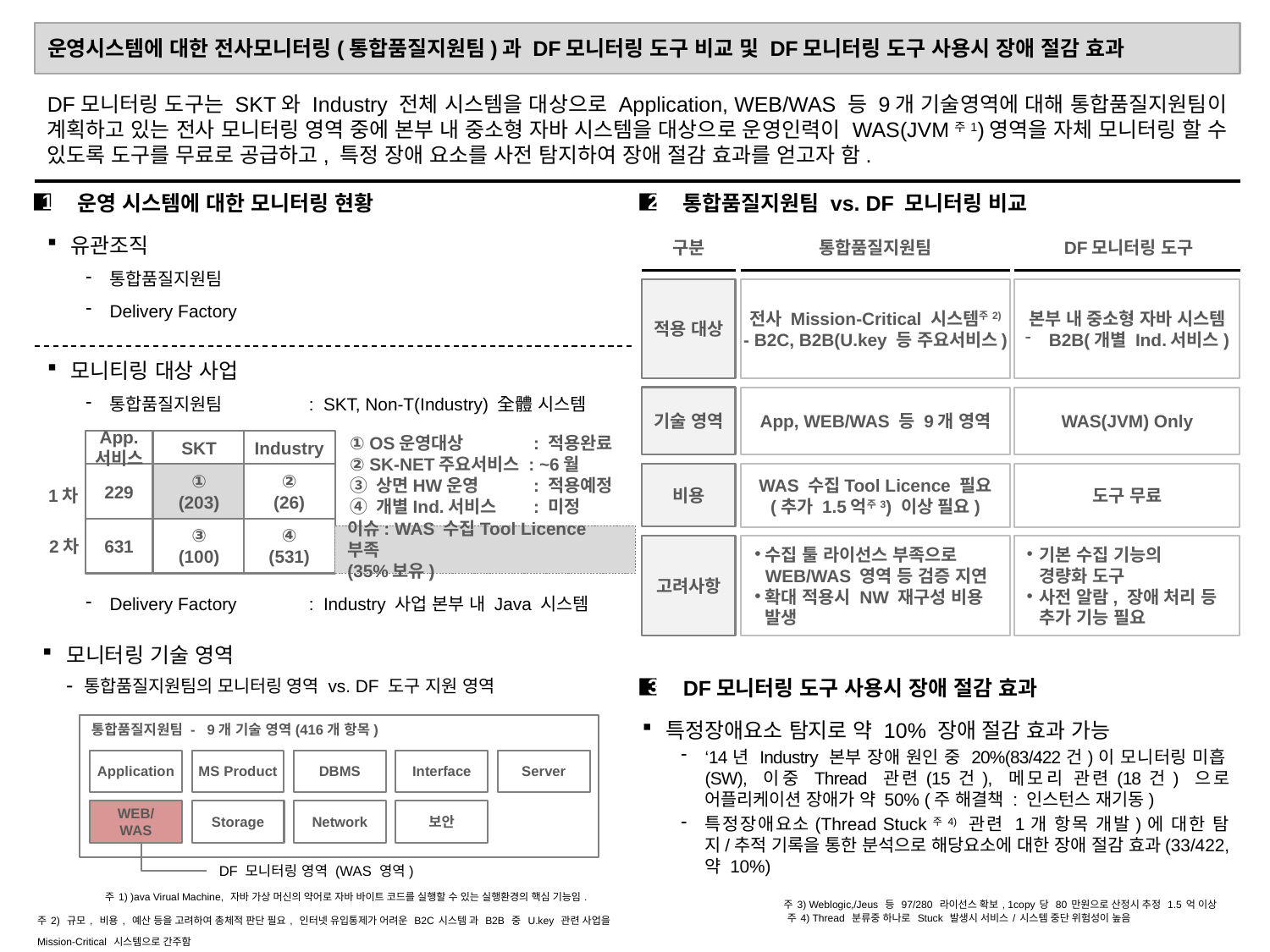

웹로직 57/111, jeus 34/140, 기타 6/29 전체 35%
운영시스템에 대한 전사모니터링(통합품질지원팀)과 DF모니터링 도구 비교 및 DF모니터링 도구 사용시 장애 절감 효과
DF모니터링 도구는 SKT와 Industry 전체 시스템을 대상으로 Application, WEB/WAS 등 9개 기술영역에 대해 통합품질지원팀이 계획하고 있는 전사 모니터링 영역 중에 본부 내 중소형 자바 시스템을 대상으로 운영인력이 WAS(JVM주1)영역을 자체 모니터링 할 수 있도록 도구를 무료로 공급하고, 특정 장애 요소를 사전 탐지하여 장애 절감 효과를 얻고자 함.
■
1
■
2
운영 시스템에 대한 모니터링 현황
통합품질지원팀 vs. DF 모니터링 비교
유관조직
통합품질지원팀
Delivery Factory
구분
통합품질지원팀
DF모니터링 도구
적용 대상
전사 Mission-Critical 시스템주2)
- B2C, B2B(U.key 등 주요서비스)
본부 내 중소형 자바 시스템
B2B(개별 Ind.서비스)
App, WEB/WAS 등 9개 영역
WAS(JVM) Only
기술 영역
비용
WAS 수집Tool Licence 필요
(추가 1.5억주3) 이상 필요)
도구 무료
고려사항
수집 툴 라이선스 부족으로  WEB/WAS 영역 등 검증 지연
확대 적용시 NW 재구성 비용 발생
기본 수집 기능의
경량화 도구
사전 알람, 장애 처리 등 추가 기능 필요
모니티링 대상 사업
통합품질지원팀	:  SKT, Non-T(Industry) 全體 시스템
① OS운영대상 	 : 적용완료
② SK-NET주요서비스 : ~6월
③ 상면HW운영	 : 적용예정
④ 개별Ind.서비스	 : 미정

App.
서비스
SKT
Industry
229
①
(203)
②
(26)
631
③
(100)
④
(531)
1차
2차
이슈: WAS 수집Tool Licence부족
(35%보유)
Delivery Factory	:  Industry 사업 본부 내 Java 시스템

모니터링 기술 영역
    - 통합품질지원팀의 모니터링 영역 vs. DF 도구 지원 영역
■
3
DF모니터링 도구 사용시 장애 절감 효과
특정장애요소 탐지로 약 10% 장애 절감 효과 가능
‘14년 Industry 본부 장애 원인 중 20%(83/422건)이 모니터링 미흡(SW), 이중 Thread 관련(15건), 메모리 관련(18건) 으로 어플리케이션 장애가 약 50% (주 해결책 : 인스턴스 재기동)
특정장애요소(Thread Stuck주4) 관련 1개 항목 개발)에 대한 탐지/추적 기록을 통한 분석으로 해당요소에 대한 장애 절감 효과(33/422, 약 10%)
  통합품질지원팀 -   9개 기술 영역(416개 항목)
Application
MS Product
DBMS
Interface
Server
WEB/
WAS
Storage
Network
보안
DF 모니터링 영역 (WAS 영역)
주1) )ava Virual Machine, 자바 가상 머신의 약어로 자바 바이트 코드를 실행할 수 있는 실행환경의 핵심 기능임.

주3) Weblogic,/Jeus 등 97/280 라이선스 확보, 1copy당 80만원으로 산정시 추정 1.5억 이상

주4) Thread 분류중 하나로 Stuck 발생시 서비스/시스템 중단 위험성이 높음
주2) 규모, 비용, 예산 등을 고려하여 총체적 판단 필요, 인터넷 유입통제가 어려운 B2C시스템 과 B2B 중 U.key 관련 사업을 Mission-Critical 시스템으로 간주함